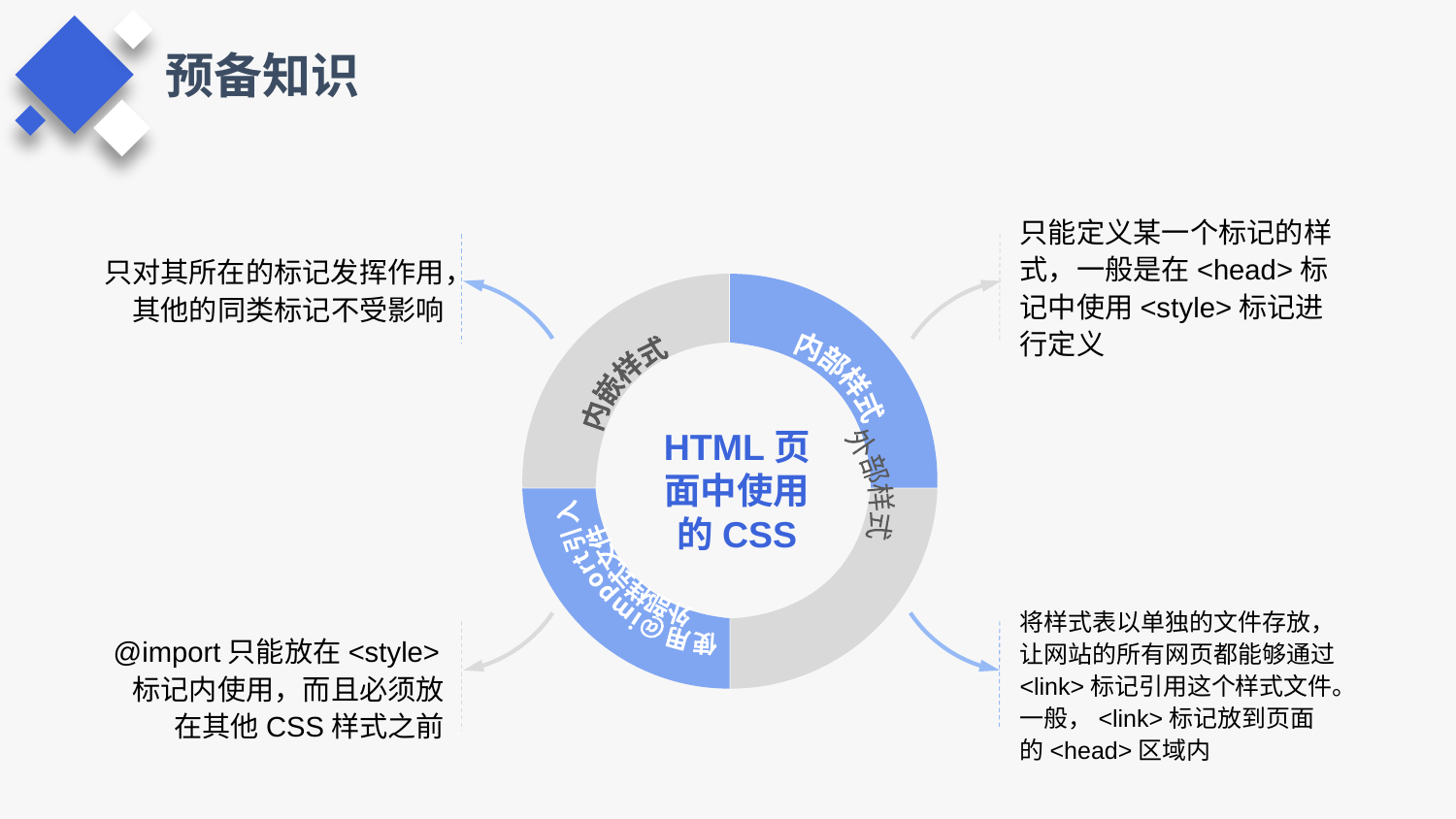

预备知识

只能定义某一个标记的样式，一般是在<head>标记中使用<style>标记进行定义
只对其所在的标记发挥作用，其他的同类标记不受影响

内部样式
内嵌样式
外部样式
使用@import引入
外部样式文件
HTML页面中使用的CSS

将样式表以单独的文件存放，让网站的所有网页都能够通过<link>标记引用这个样式文件。一般，<link>标记放到页面的<head>区域内
@import只能放在<style>标记内使用，而且必须放在其他CSS样式之前